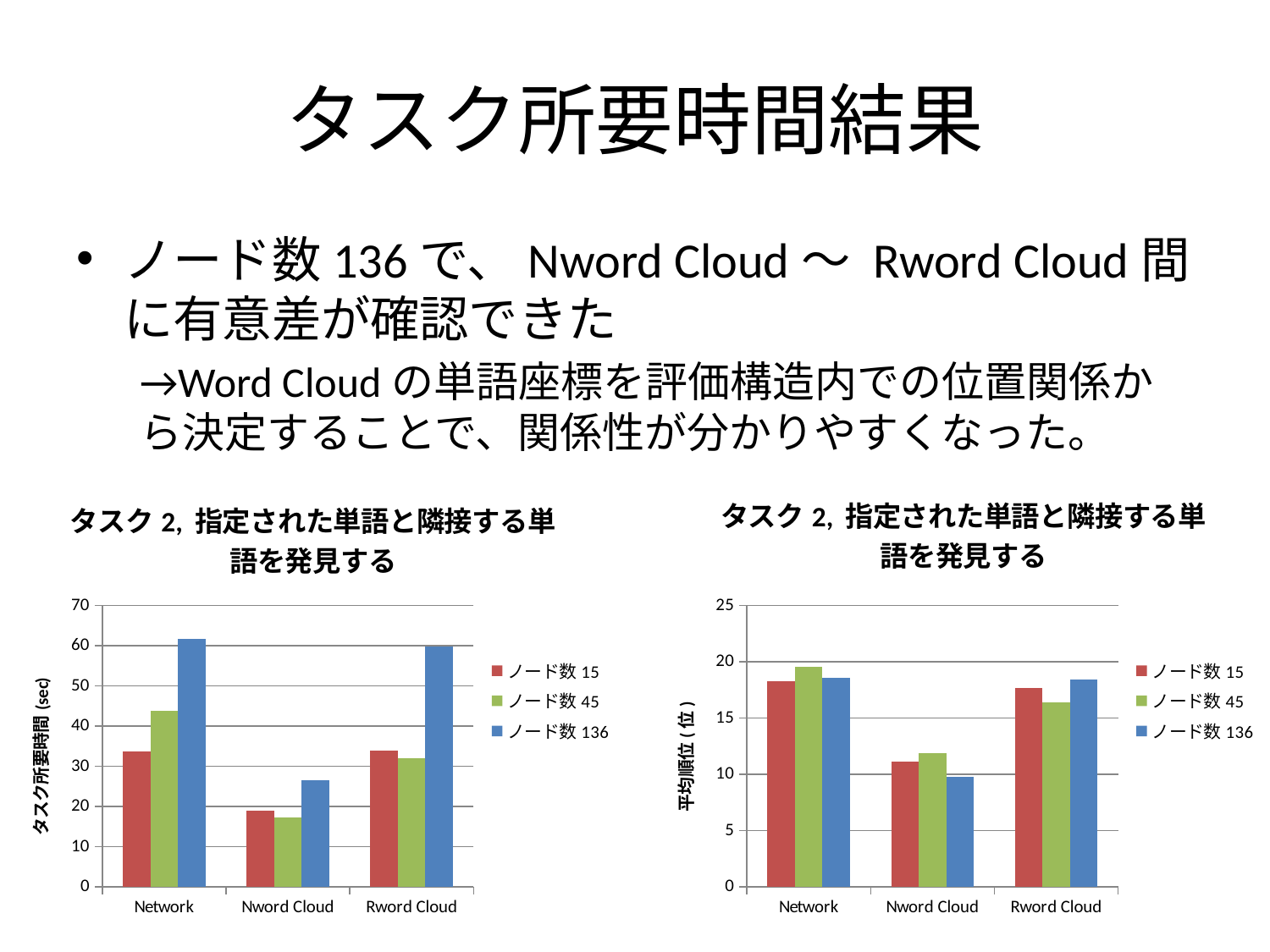

# タスク所要時間結果
ノード数136で、Nword Cloud～ Rword Cloud間に有意差が確認できた
→Word Cloudの単語座標を評価構造内での位置関係から決定することで、関係性が分かりやすくなった。

### Chart: タスク2, 指定された単語と隣接する単語を発見する

| Category |  |  |  |
|---|---|---|---|
| Network | 61.8 | 33.8 | 43.8 |
| Nword Cloud | 26.5 | 18.9 | 17.3 |
| Rword Cloud | 59.8 | 34.0 | 32.1 |

### Chart: タスク2, 指定された単語と隣接する単語を発見する

| Category |  |  |  |
|---|---|---|---|
| Network | 18.6 | 18.3 | 19.6 |
| Nword Cloud | 9.8 | 11.1 | 11.9 |
| Rword Cloud | 18.4 | 17.7 | 16.4 |